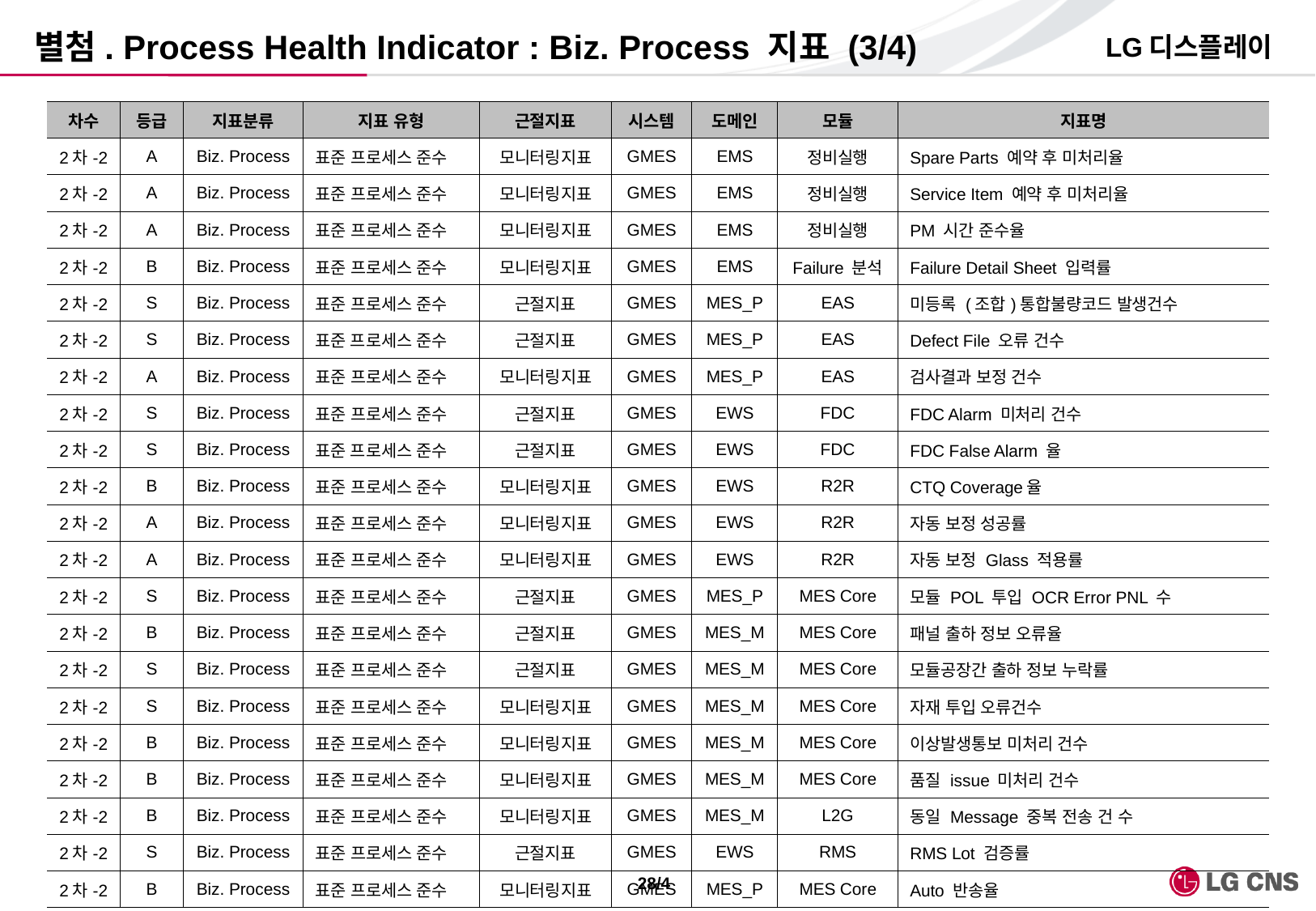

# 별첨. Process Health Indicator : Biz. Process 지표 (3/4)
LG디스플레이
| 차수 | 등급 | 지표분류 | 지표 유형 | 근절지표 | 시스템 | 도메인 | 모듈 | 지표명 |
| --- | --- | --- | --- | --- | --- | --- | --- | --- |
| 2차-2 | A | Biz. Process | 표준 프로세스 준수 | 모니터링지표 | GMES | EMS | 정비실행 | Spare Parts 예약 후 미처리율 |
| 2차-2 | A | Biz. Process | 표준 프로세스 준수 | 모니터링지표 | GMES | EMS | 정비실행 | Service Item 예약 후 미처리율 |
| 2차-2 | A | Biz. Process | 표준 프로세스 준수 | 모니터링지표 | GMES | EMS | 정비실행 | PM 시간 준수율 |
| 2차-2 | B | Biz. Process | 표준 프로세스 준수 | 모니터링지표 | GMES | EMS | Failure 분석 | Failure Detail Sheet 입력률 |
| 2차-2 | S | Biz. Process | 표준 프로세스 준수 | 근절지표 | GMES | MES\_P | EAS | 미등록 (조합)통합불량코드 발생건수 |
| 2차-2 | S | Biz. Process | 표준 프로세스 준수 | 근절지표 | GMES | MES\_P | EAS | Defect File 오류 건수 |
| 2차-2 | A | Biz. Process | 표준 프로세스 준수 | 모니터링지표 | GMES | MES\_P | EAS | 검사결과 보정 건수 |
| 2차-2 | S | Biz. Process | 표준 프로세스 준수 | 근절지표 | GMES | EWS | FDC | FDC Alarm 미처리 건수 |
| 2차-2 | S | Biz. Process | 표준 프로세스 준수 | 근절지표 | GMES | EWS | FDC | FDC False Alarm 율 |
| 2차-2 | B | Biz. Process | 표준 프로세스 준수 | 모니터링지표 | GMES | EWS | R2R | CTQ Coverage율 |
| 2차-2 | A | Biz. Process | 표준 프로세스 준수 | 모니터링지표 | GMES | EWS | R2R | 자동 보정 성공률 |
| 2차-2 | A | Biz. Process | 표준 프로세스 준수 | 모니터링지표 | GMES | EWS | R2R | 자동 보정 Glass 적용률 |
| 2차-2 | S | Biz. Process | 표준 프로세스 준수 | 근절지표 | GMES | MES\_P | MES Core | 모듈 POL 투입 OCR Error PNL 수 |
| 2차-2 | B | Biz. Process | 표준 프로세스 준수 | 근절지표 | GMES | MES\_M | MES Core | 패널 출하 정보 오류율 |
| 2차-2 | S | Biz. Process | 표준 프로세스 준수 | 근절지표 | GMES | MES\_M | MES Core | 모듈공장간 출하 정보 누락률 |
| 2차-2 | S | Biz. Process | 표준 프로세스 준수 | 모니터링지표 | GMES | MES\_M | MES Core | 자재 투입 오류건수 |
| 2차-2 | B | Biz. Process | 표준 프로세스 준수 | 모니터링지표 | GMES | MES\_M | MES Core | 이상발생통보 미처리 건수 |
| 2차-2 | B | Biz. Process | 표준 프로세스 준수 | 모니터링지표 | GMES | MES\_M | MES Core | 품질 issue 미처리 건수 |
| 2차-2 | B | Biz. Process | 표준 프로세스 준수 | 모니터링지표 | GMES | MES\_M | L2G | 동일 Message 중복 전송 건 수 |
| 2차-2 | S | Biz. Process | 표준 프로세스 준수 | 근절지표 | GMES | EWS | RMS | RMS Lot 검증률 |
| 2차-2 | B | Biz. Process | 표준 프로세스 준수 | 모니터링지표 | GMES | MES\_P | MES Core | Auto 반송율 |